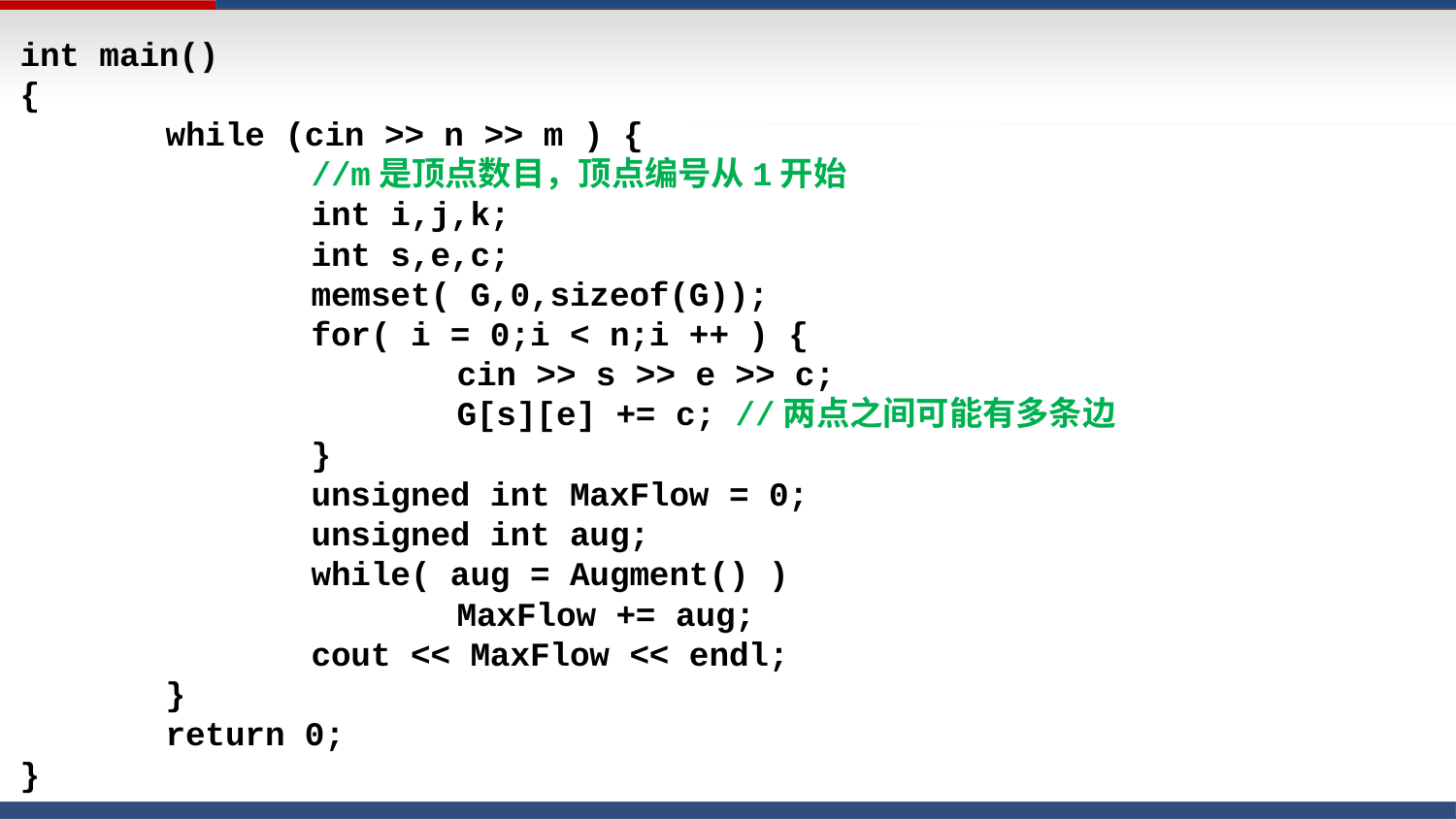

int main()
{
	while (cin >> n >> m ) {
		//m是顶点数目，顶点编号从1开始
		int i,j,k;
		int s,e,c;
		memset( G,0,sizeof(G));
		for( i = 0;i < n;i ++ ) {
			cin >> s >> e >> c;
			G[s][e] += c; //两点之间可能有多条边
		}
		unsigned int MaxFlow = 0;
		unsigned int aug;
		while( aug = Augment() )
			MaxFlow += aug;
		cout << MaxFlow << endl;
	}
	return 0;
}